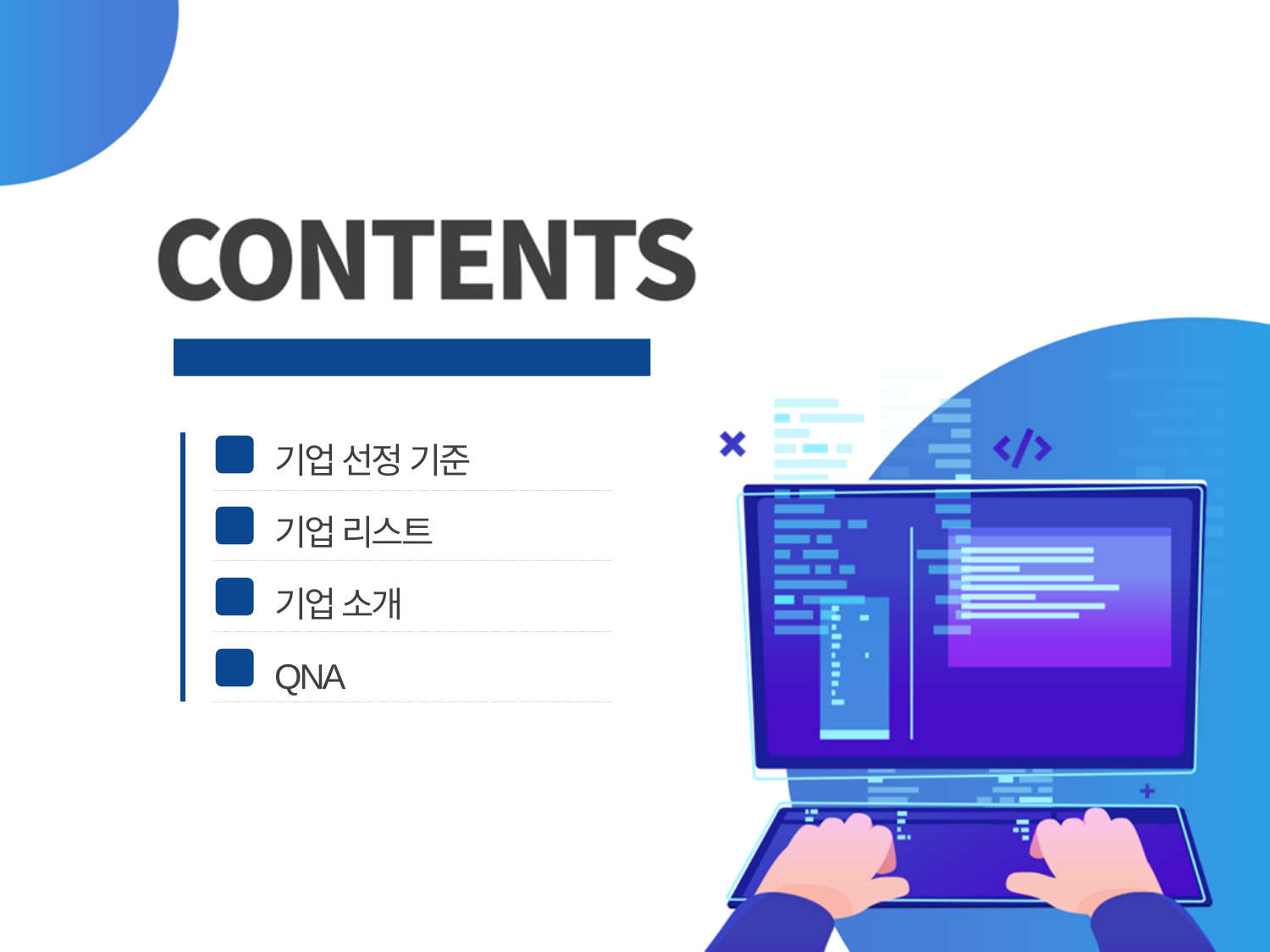

AI 플랫폼을 활용한 웹 서비스 개발 과정 - 파이널
기업 선정 기준
기업 리스트
기업 소개
QNA
01
02
03
04